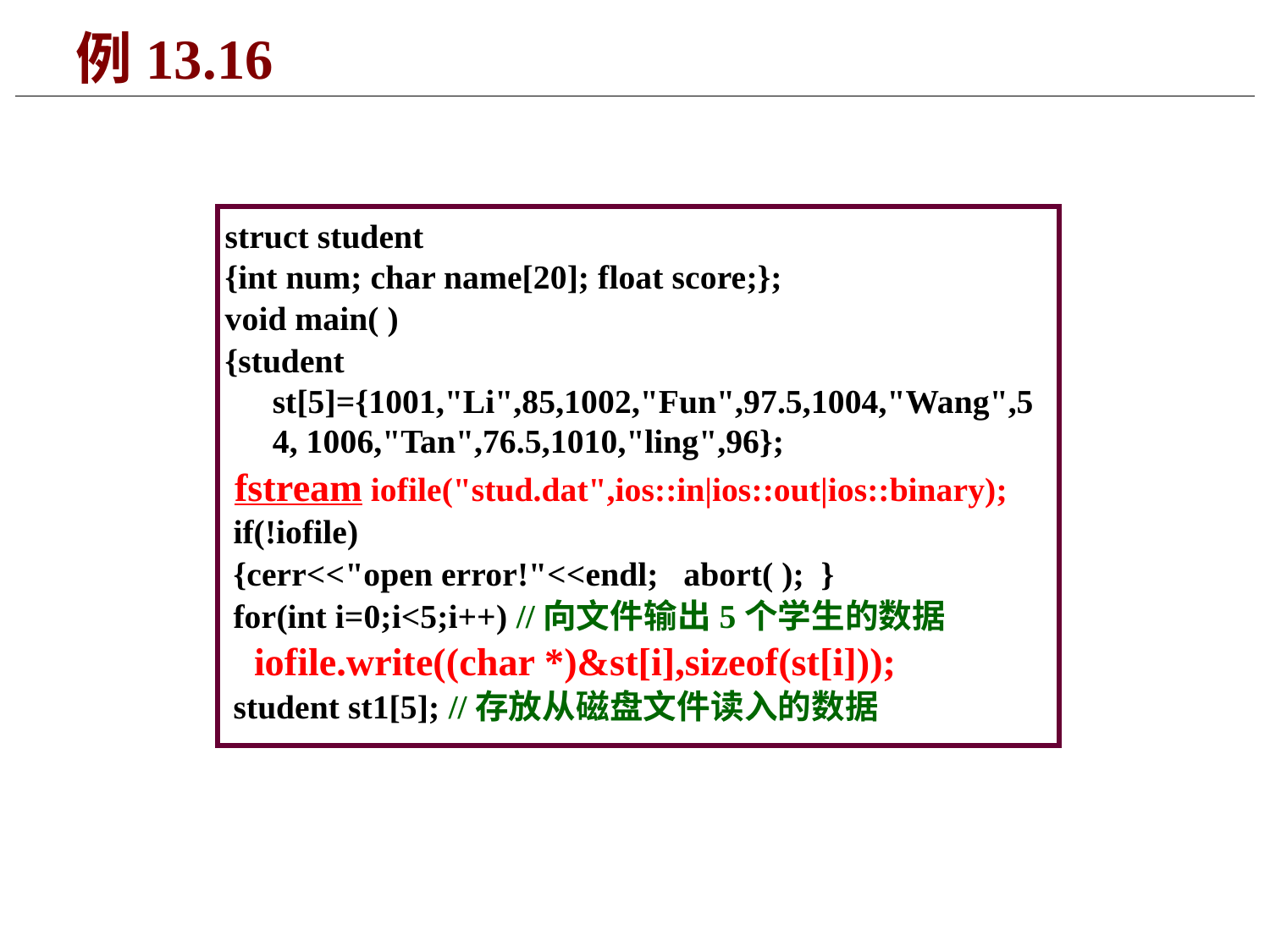

360
# 例13.16
struct student
{int num; char name[20]; float score;};
void main( )
{student st[5]={1001,"Li",85,1002,"Fun",97.5,1004,"Wang",54, 1006,"Tan",76.5,1010,"ling",96};
 fstream iofile("stud.dat",ios::in|ios::out|ios::binary);
 if(!iofile)
 {cerr<<"open error!"<<endl;   abort( );  }
 for(int i=0;i<5;i++) //向文件输出5个学生的数据
   iofile.write((char *)&st[i],sizeof(st[i]));
 student st1[5]; //存放从磁盘文件读入的数据